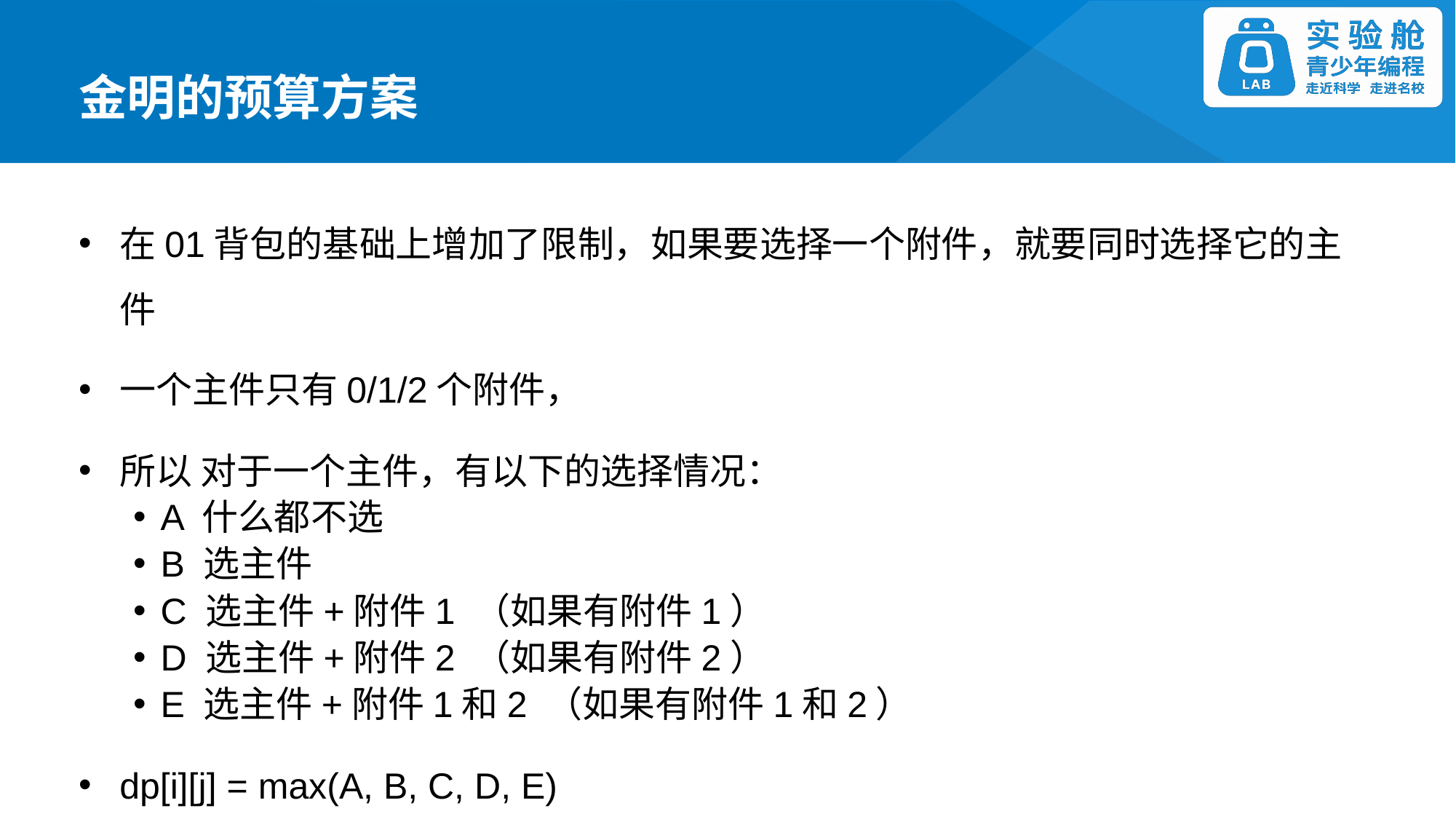

金明的预算方案
在01背包的基础上增加了限制，如果要选择一个附件，就要同时选择它的主件
一个主件只有0/1/2个附件，
所以 对于一个主件，有以下的选择情况：
A 什么都不选
B 选主件
C 选主件+附件1 （如果有附件1）
D 选主件+附件2 （如果有附件2）
E 选主件+附件1和2 （如果有附件1和2）
dp[i][j] = max(A, B, C, D, E)